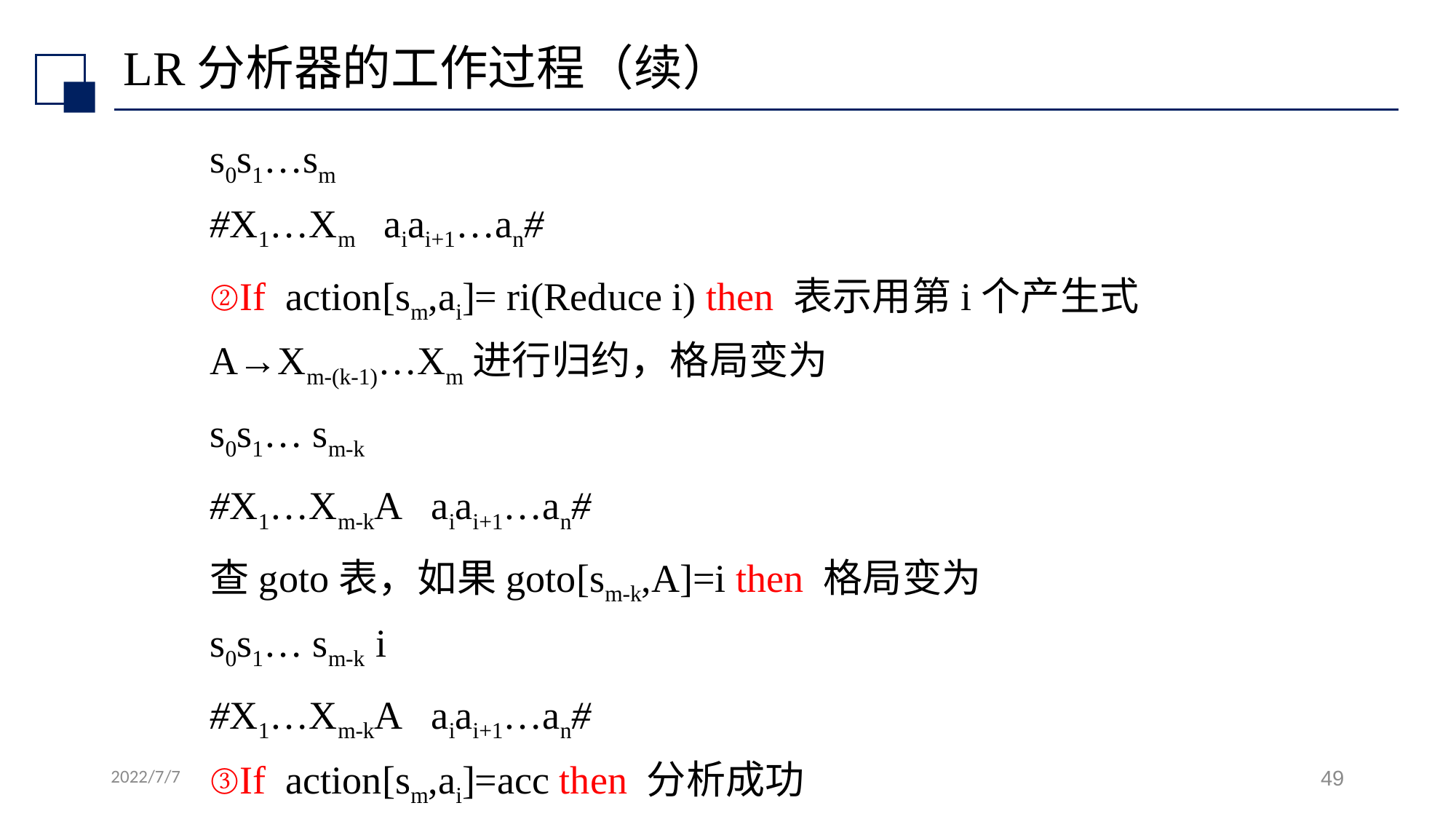

# LR分析器的工作过程（续）
s0s1…sm
#X1…Xm     aiai+1…an#
②If  action[sm,ai]= ri(Reduce i) then 表示用第i个产生式A→Xm-(k-1)…Xm进行归约，格局变为
s0s1… sm-k
#X1…Xm-kA     aiai+1…an#
查goto表，如果goto[sm-k,A]=i then 格局变为
s0s1… sm-k  i
#X1…Xm-kA     aiai+1…an#
③If  action[sm,ai]=acc then 分析成功
④If  action[sm,ai]=err then 出现语法错

2022/7/7
49